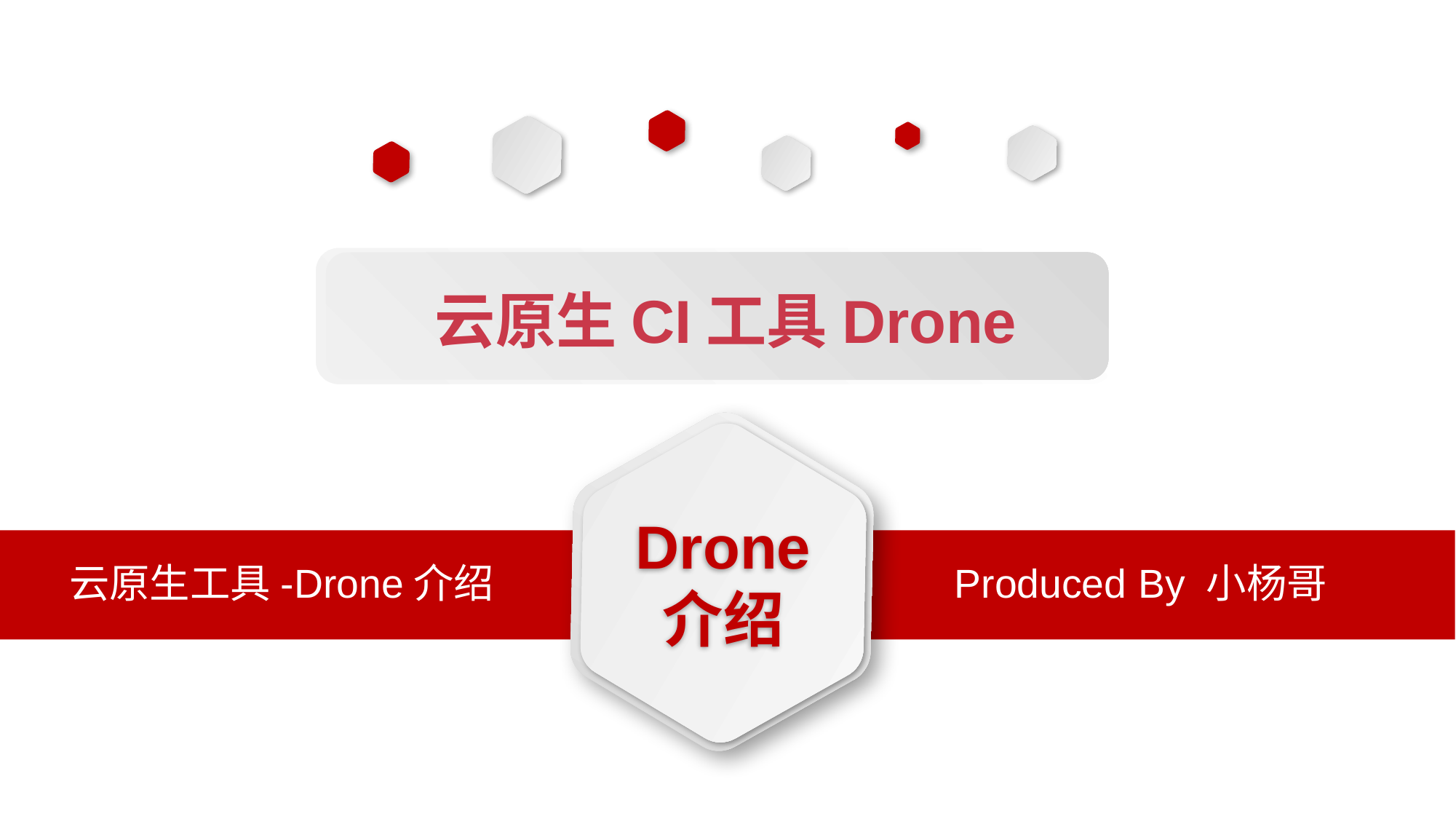

云原生CI工具Drone

Drone
介绍
云原生工具-Drone介绍
Produced By 小杨哥